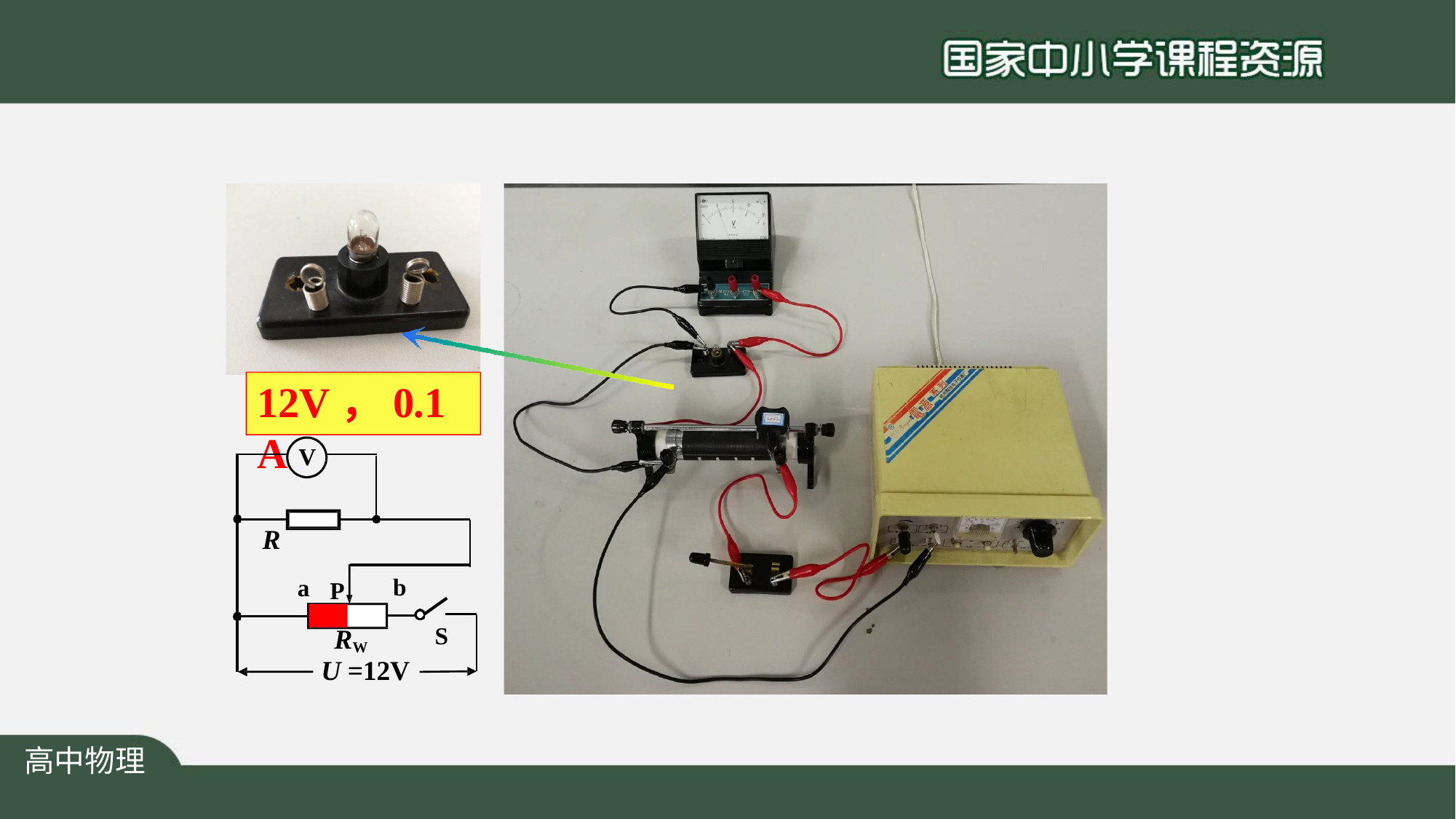

# 12V，0.1A

V

R

b
a
P

S
RW
U =12V

高中物理